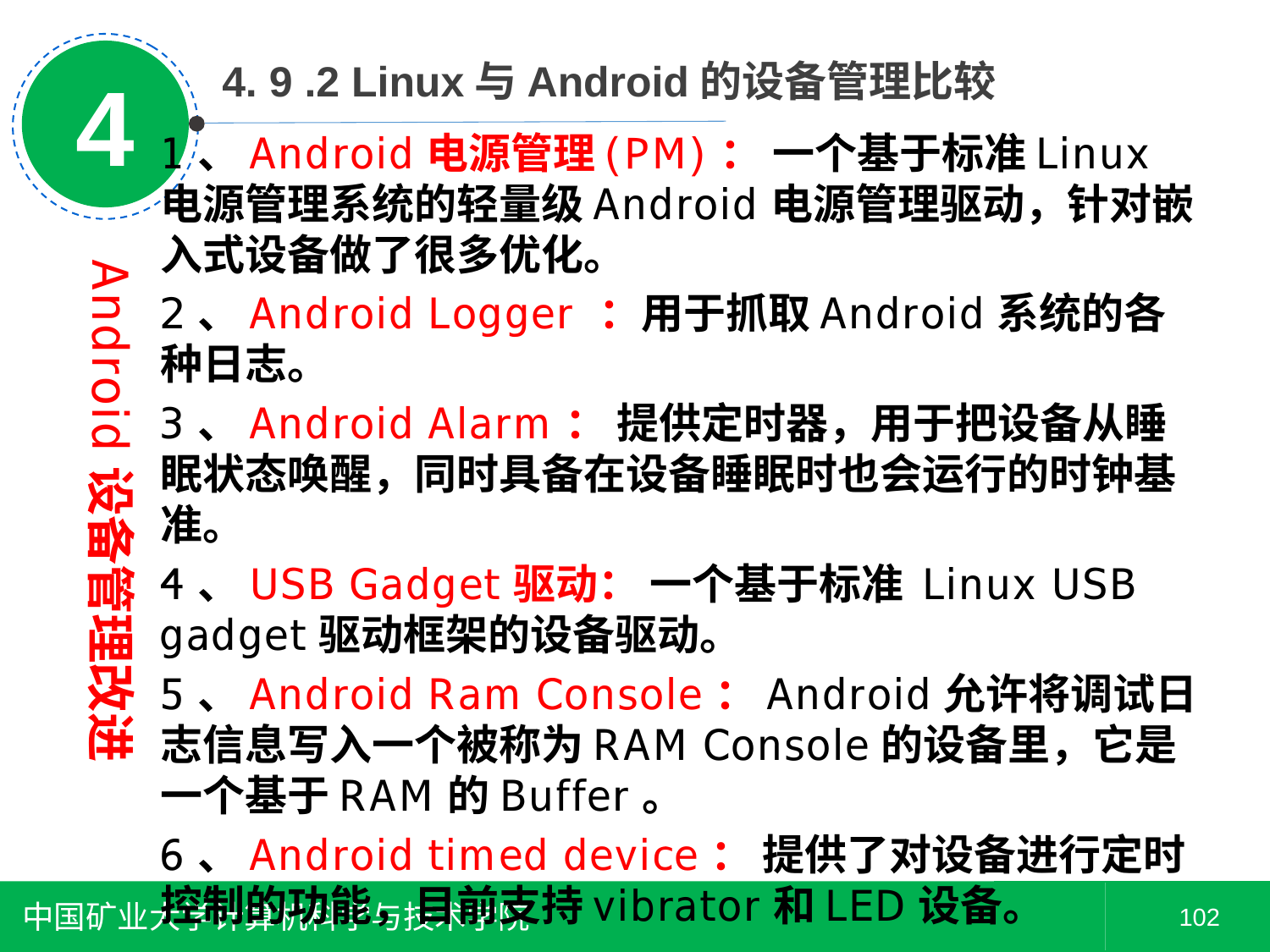

4
  4. 9 .2 Linux与Android的设备管理比较

1、Android电源管理(PM)： 一个基于标准Linux电源管理系统的轻量级Android电源管理驱动，针对嵌入式设备做了很多优化。
2、Android Logger ：用于抓取Android系统的各种日志。
3、Android Alarm： 提供定时器，用于把设备从睡眠状态唤醒，同时具备在设备睡眠时也会运行的时钟基准。
4、USB Gadget驱动： 一个基于标准 Linux USB gadget驱动框架的设备驱动。
5、Android Ram Console：Android允许将调试日志信息写入一个被称为RAM Console的设备里，它是一个基于RAM的Buffer。
6、Android timed device： 提供了对设备进行定时控制的功能，目前支持vibrator和LED设备。

Android设备管理改进